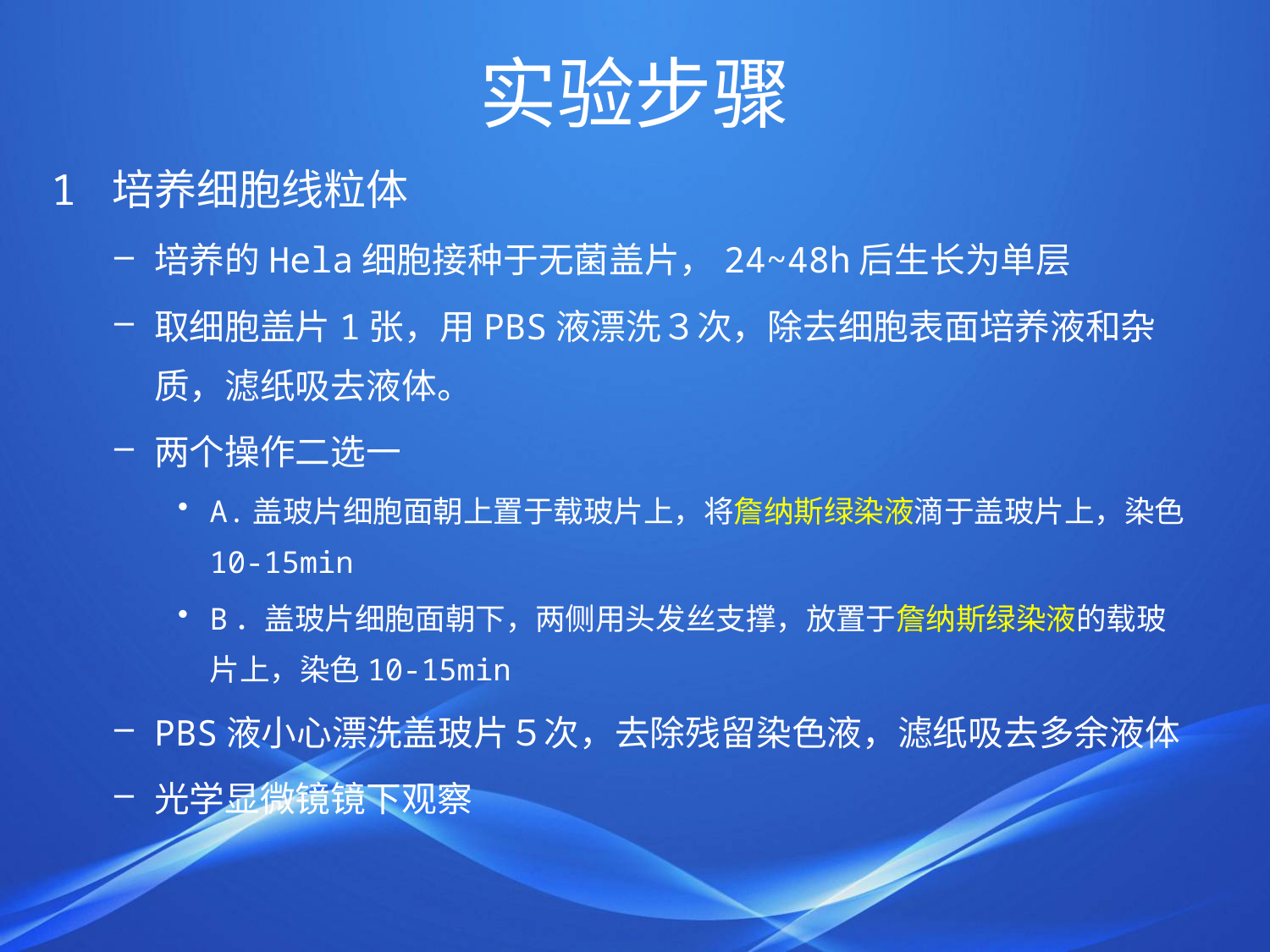

# 实验步骤
1 培养细胞线粒体
培养的Hela细胞接种于无菌盖片，24~48h后生长为单层
取细胞盖片1张，用PBS液漂洗３次，除去细胞表面培养液和杂质，滤纸吸去液体。
两个操作二选一
A.盖玻片细胞面朝上置于载玻片上，将詹纳斯绿染液滴于盖玻片上，染色10-15min
B．盖玻片细胞面朝下，两侧用头发丝支撑，放置于詹纳斯绿染液的载玻片上，染色10-15min
PBS液小心漂洗盖玻片５次，去除残留染色液，滤纸吸去多余液体
光学显微镜镜下观察